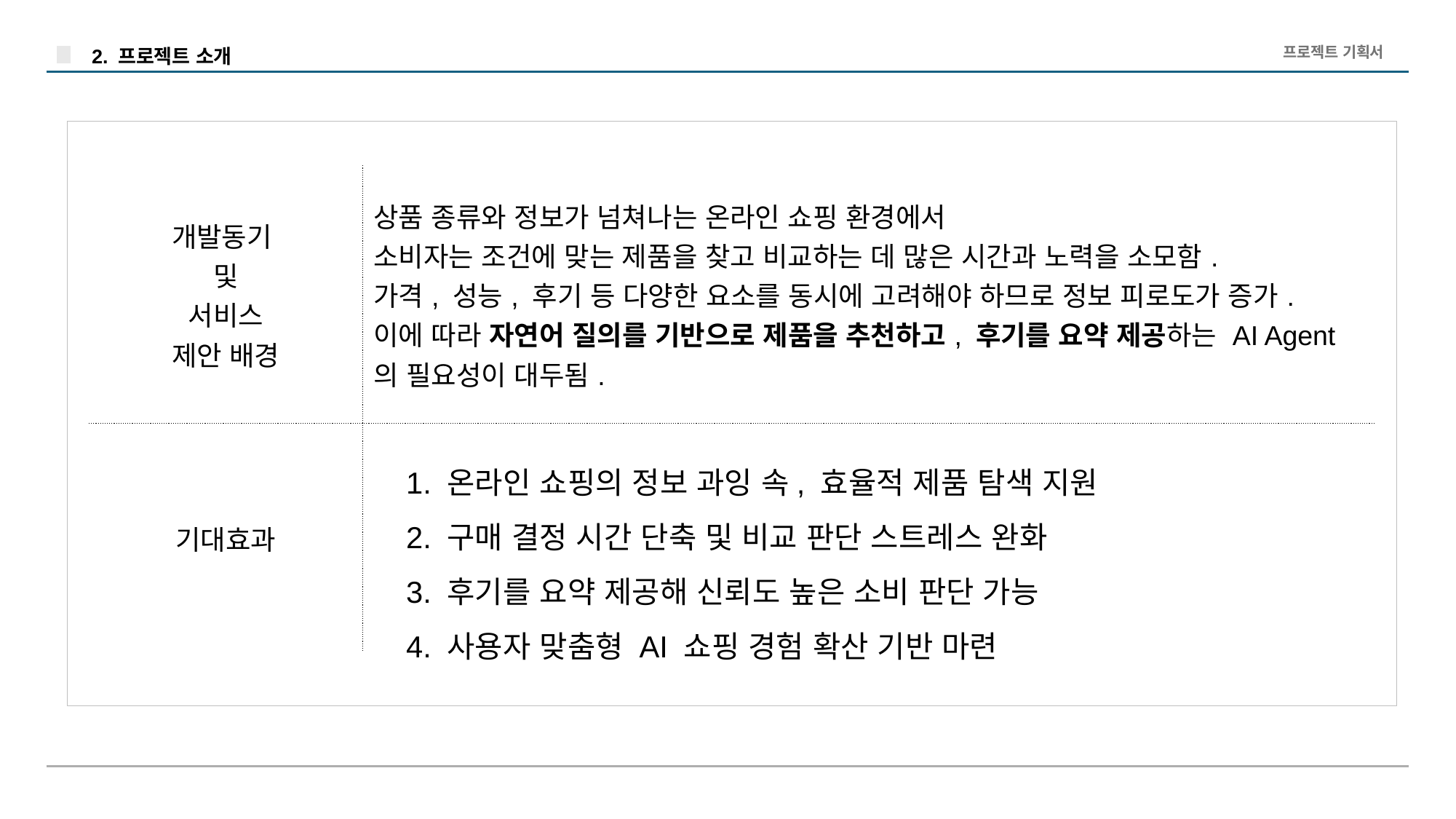

프로젝트 기획서
2. 프로젝트 소개

| 개발동기 및 서비스 제안 배경 | 상품 종류와 정보가 넘쳐나는 온라인 쇼핑 환경에서 소비자는 조건에 맞는 제품을 찾고 비교하는 데 많은 시간과 노력을 소모함. 가격, 성능, 후기 등 다양한 요소를 동시에 고려해야 하므로 정보 피로도가 증가. 이에 따라 자연어 질의를 기반으로 제품을 추천하고, 후기를 요약 제공하는 AI Agent의 필요성이 대두됨. |
| --- | --- |
| 기대효과 |  |
1. 온라인 쇼핑의 정보 과잉 속, 효율적 제품 탐색 지원
2. 구매 결정 시간 단축 및 비교 판단 스트레스 완화
3. 후기를 요약 제공해 신뢰도 높은 소비 판단 가능
4. 사용자 맞춤형 AI 쇼핑 경험 확산 기반 마련